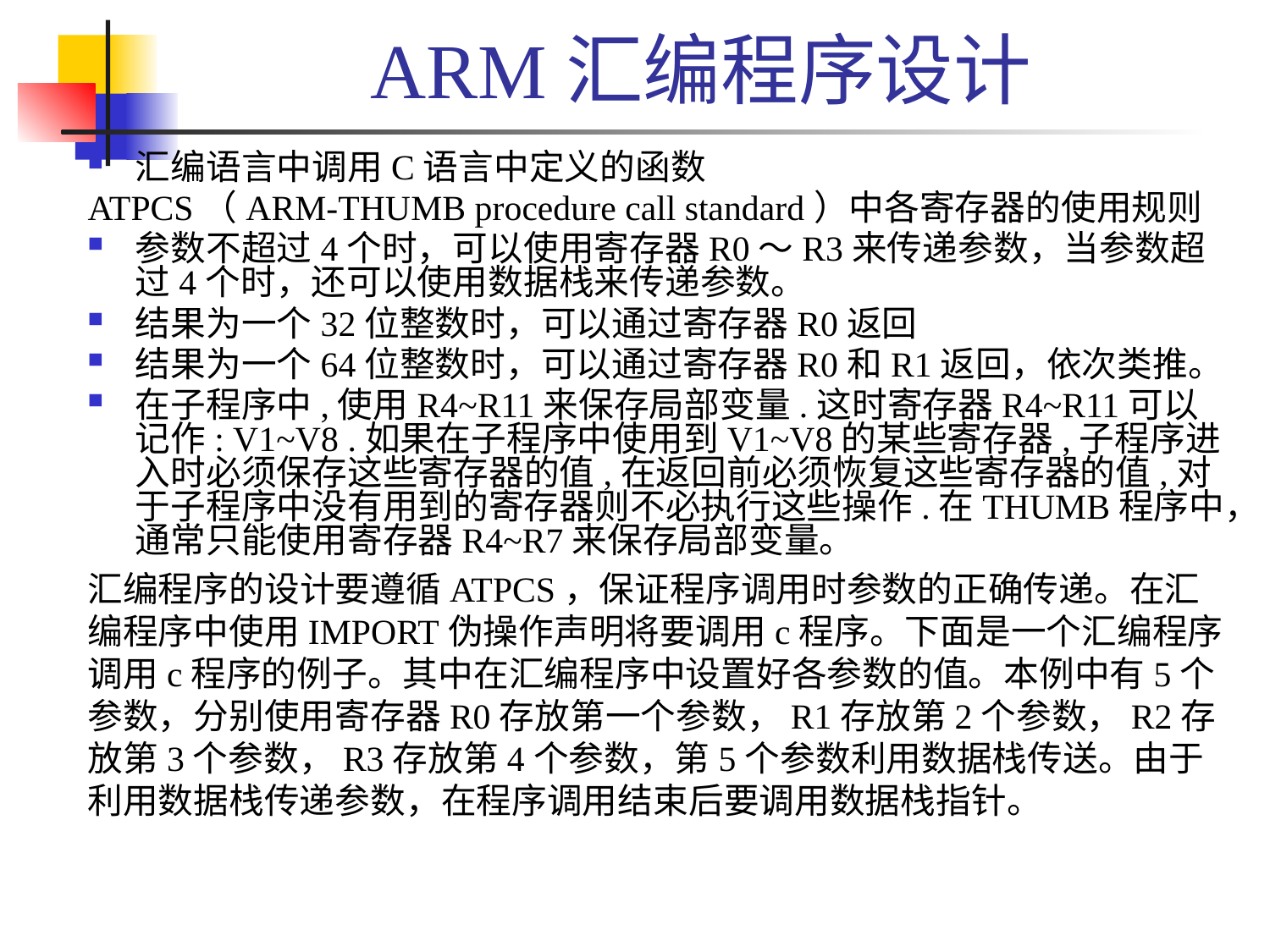

# ARM汇编程序设计
汇编语言中调用C语言中定义的函数
ATPCS（ARM-THUMB procedure call standard）中各寄存器的使用规则
参数不超过4个时，可以使用寄存器R0～R3来传递参数，当参数超过4个时，还可以使用数据栈来传递参数。
结果为一个32位整数时，可以通过寄存器R0返回
结果为一个64位整数时，可以通过寄存器R0和R1返回，依次类推。
在子程序中,使用R4~R11来保存局部变量.这时寄存器R4~R11可以记作: V1~V8 .如果在子程序中使用到V1~V8的某些寄存器,子程序进入时必须保存这些寄存器的值,在返回前必须恢复这些寄存器的值,对于子程序中没有用到的寄存器则不必执行这些操作.在THUMB程序中，通常只能使用寄存器R4~R7来保存局部变量。
汇编程序的设计要遵循ATPCS，保证程序调用时参数的正确传递。在汇编程序中使用IMPORT伪操作声明将要调用c程序。下面是一个汇编程序调用c程序的例子。其中在汇编程序中设置好各参数的值。本例中有5个参数，分别使用寄存器R0存放第一个参数，R1存放第2个参数，R2存放第3个参数，R3存放第4个参数，第5个参数利用数据栈传送。由于利用数据栈传递参数，在程序调用结束后要调用数据栈指针。